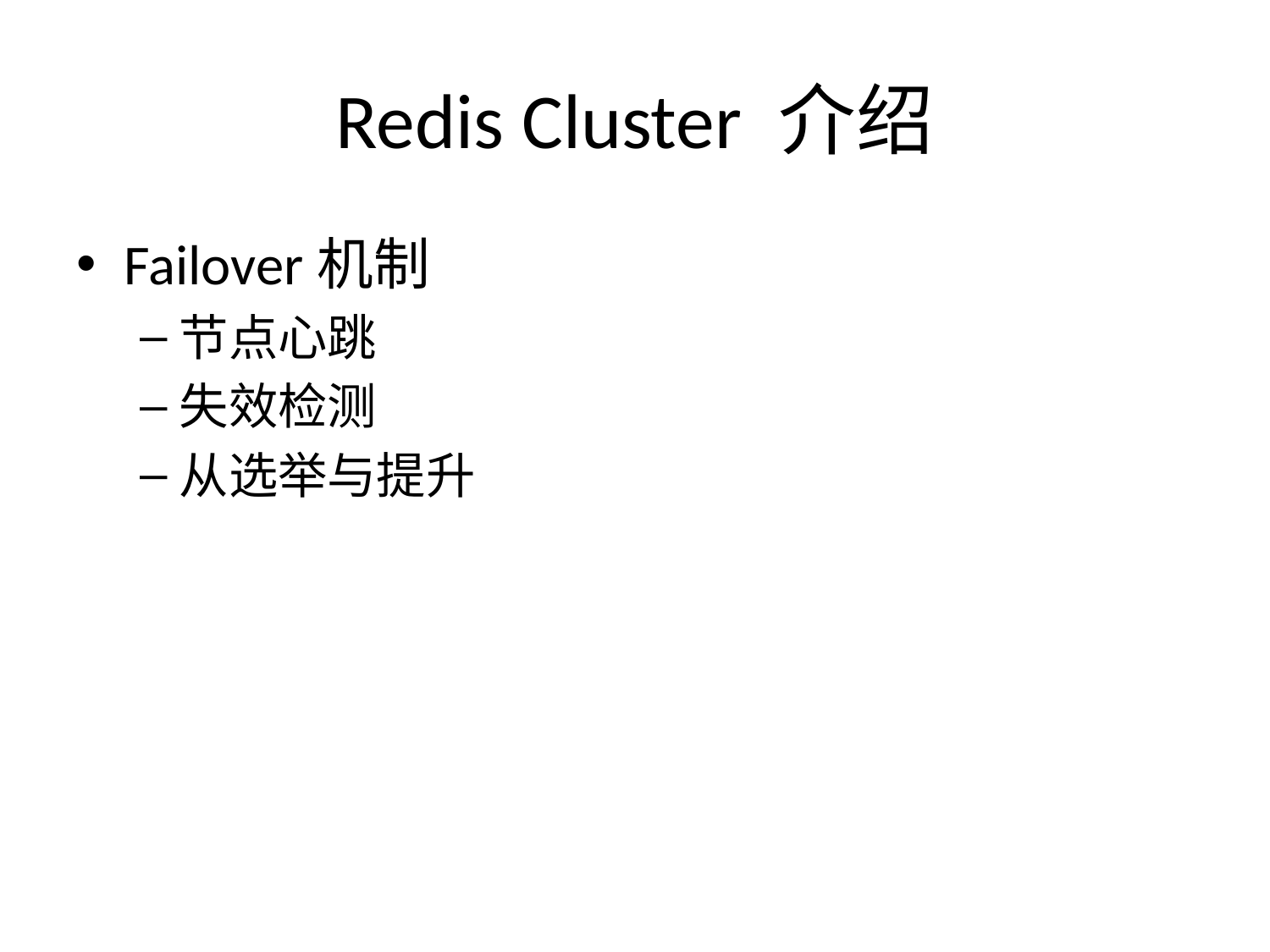

# Redis Cluster 介绍
Failover机制
节点心跳
失效检测
从选举与提升